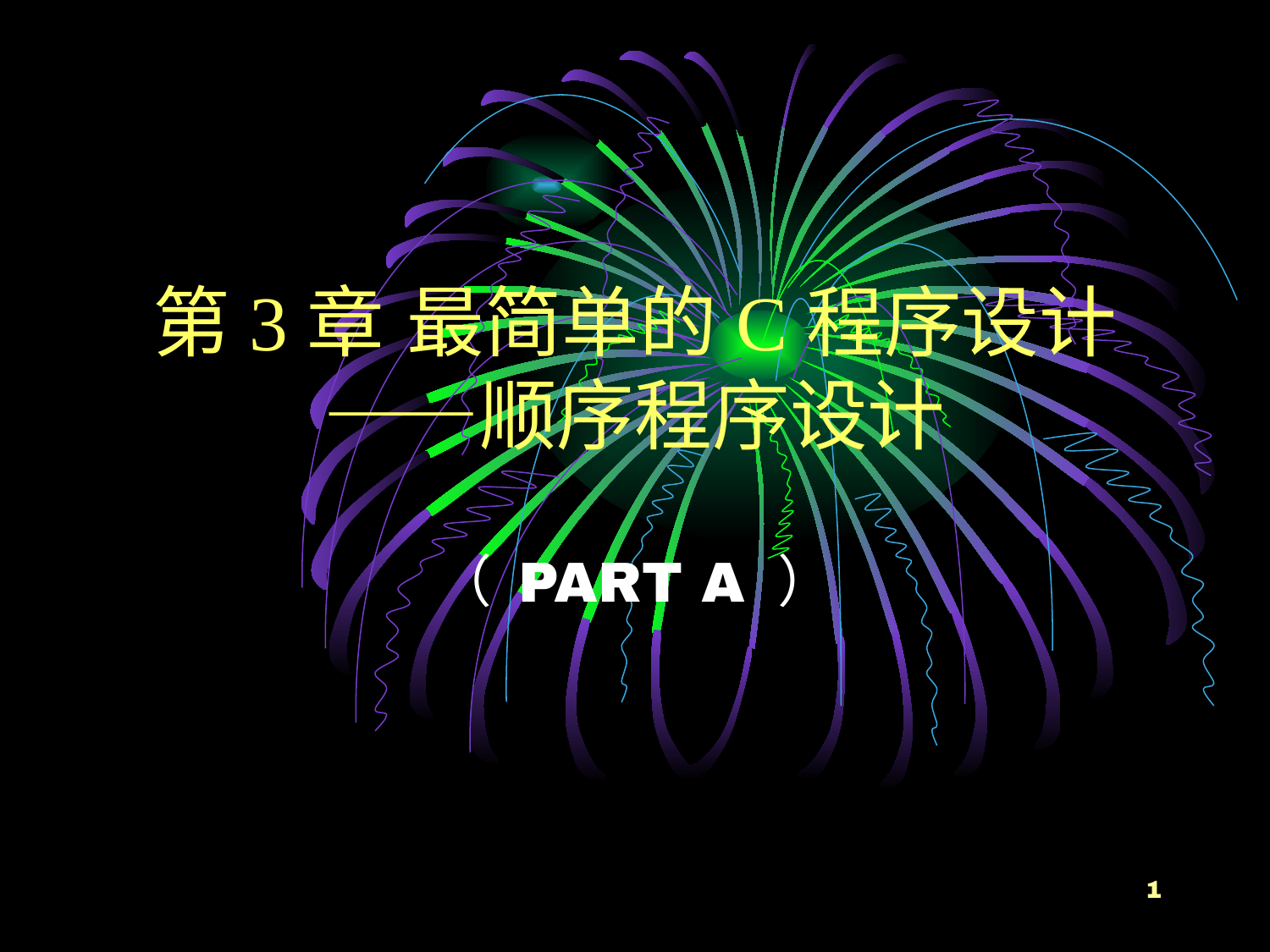

# 第3章	最简单的C程序设计 ——顺序程序设计
（ PART A ）
1